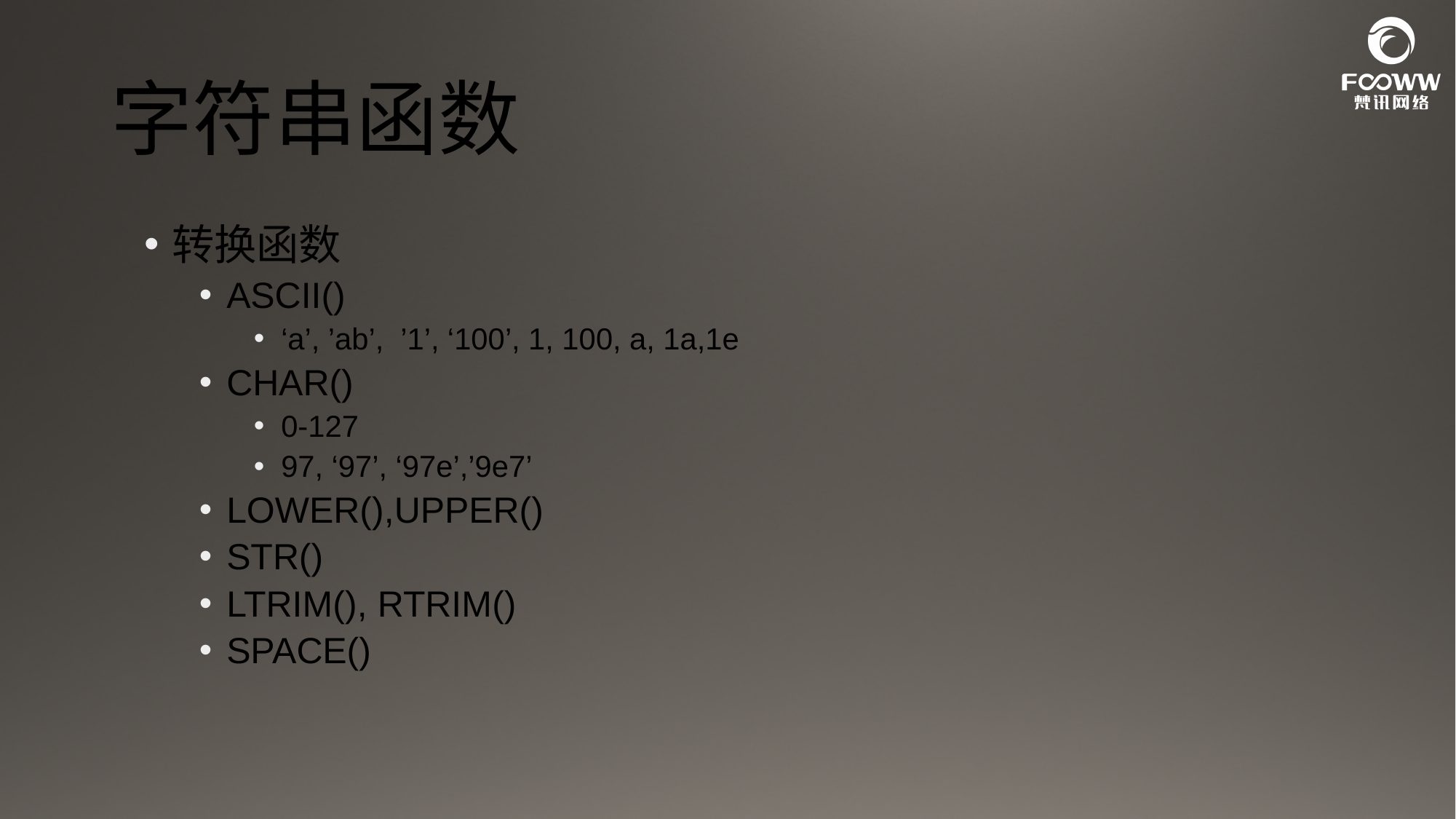

# 字符串函数
转换函数
ASCII()
‘a’, ’ab’,  ’1’, ‘100’, 1, 100, a, 1a,1e
CHAR()
0-127
97, ‘97’, ‘97e’,’9e7’
LOWER(),UPPER()
STR()
LTRIM(), RTRIM()
SPACE()